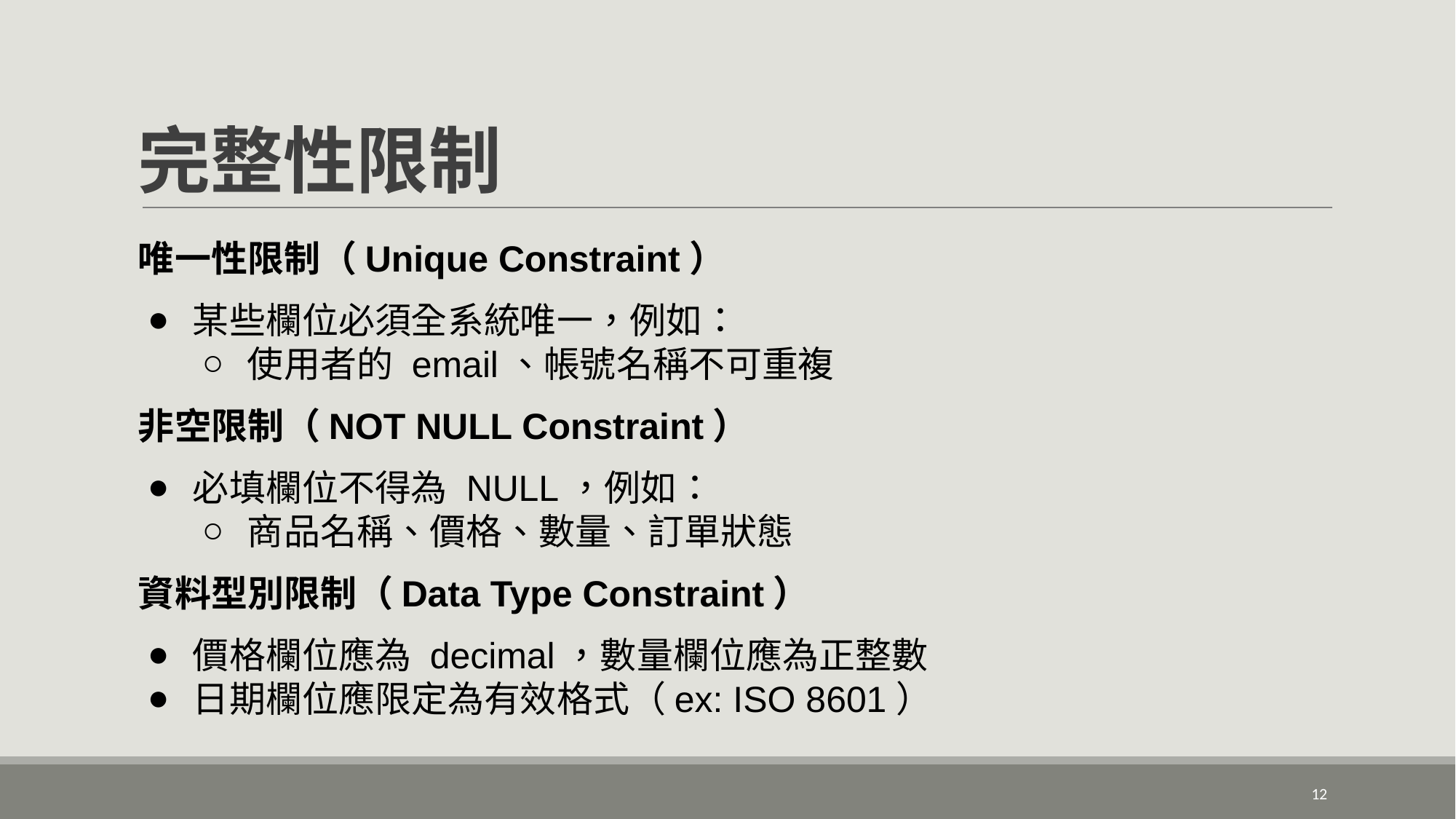

# 完整性限制
唯一性限制（Unique Constraint）
某些欄位必須全系統唯一，例如：
使用者的 email、帳號名稱不可重複
非空限制（NOT NULL Constraint）
必填欄位不得為 NULL，例如：
商品名稱、價格、數量、訂單狀態
資料型別限制（Data Type Constraint）
價格欄位應為 decimal，數量欄位應為正整數
日期欄位應限定為有效格式（ex: ISO 8601）
12